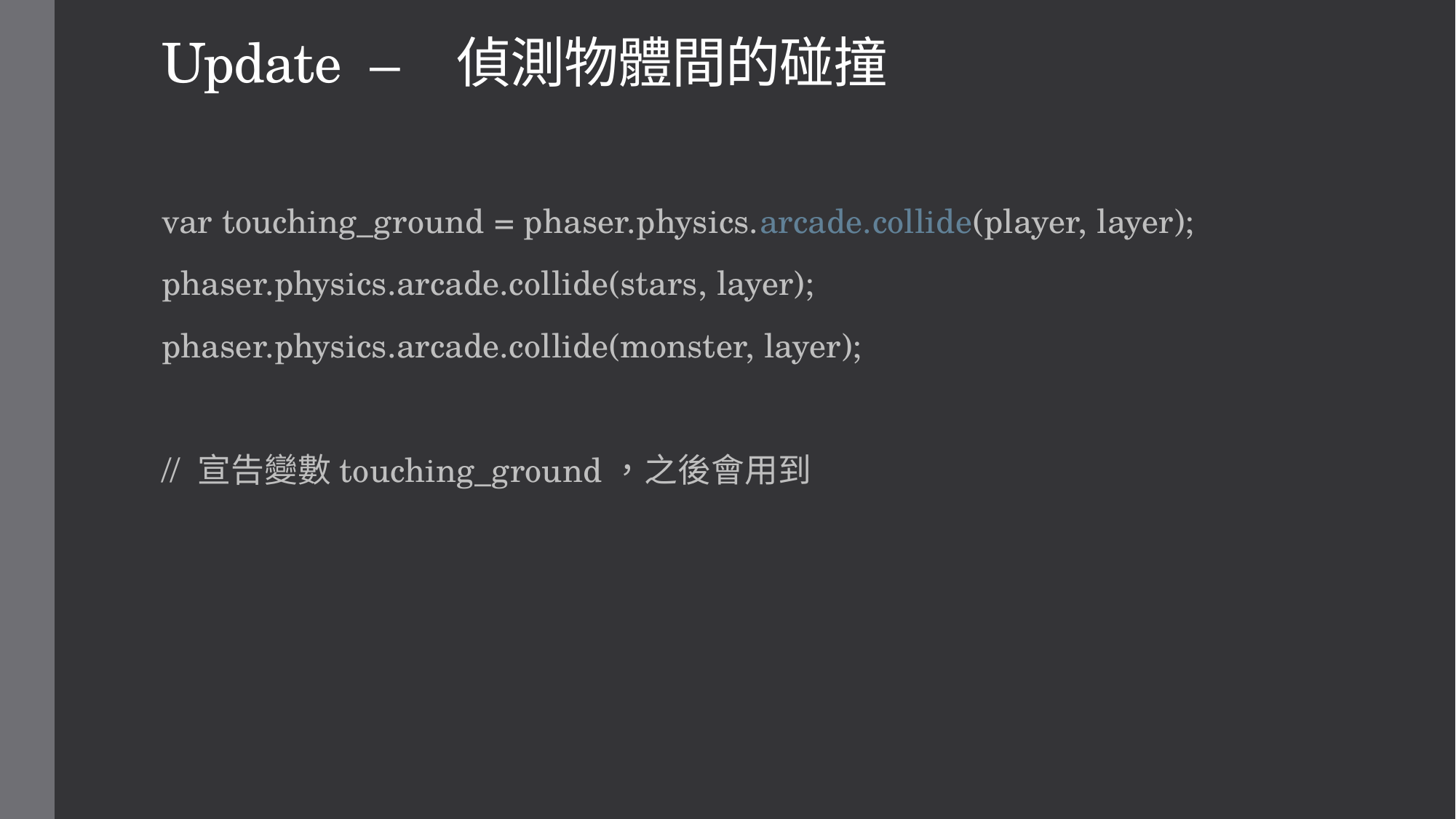

# Update  –   偵測物體間的碰撞
var touching_ground = phaser.physics.arcade.collide(player, layer);
phaser.physics.arcade.collide(stars, layer);
phaser.physics.arcade.collide(monster, layer);

// 宣告變數touching_ground，之後會用到